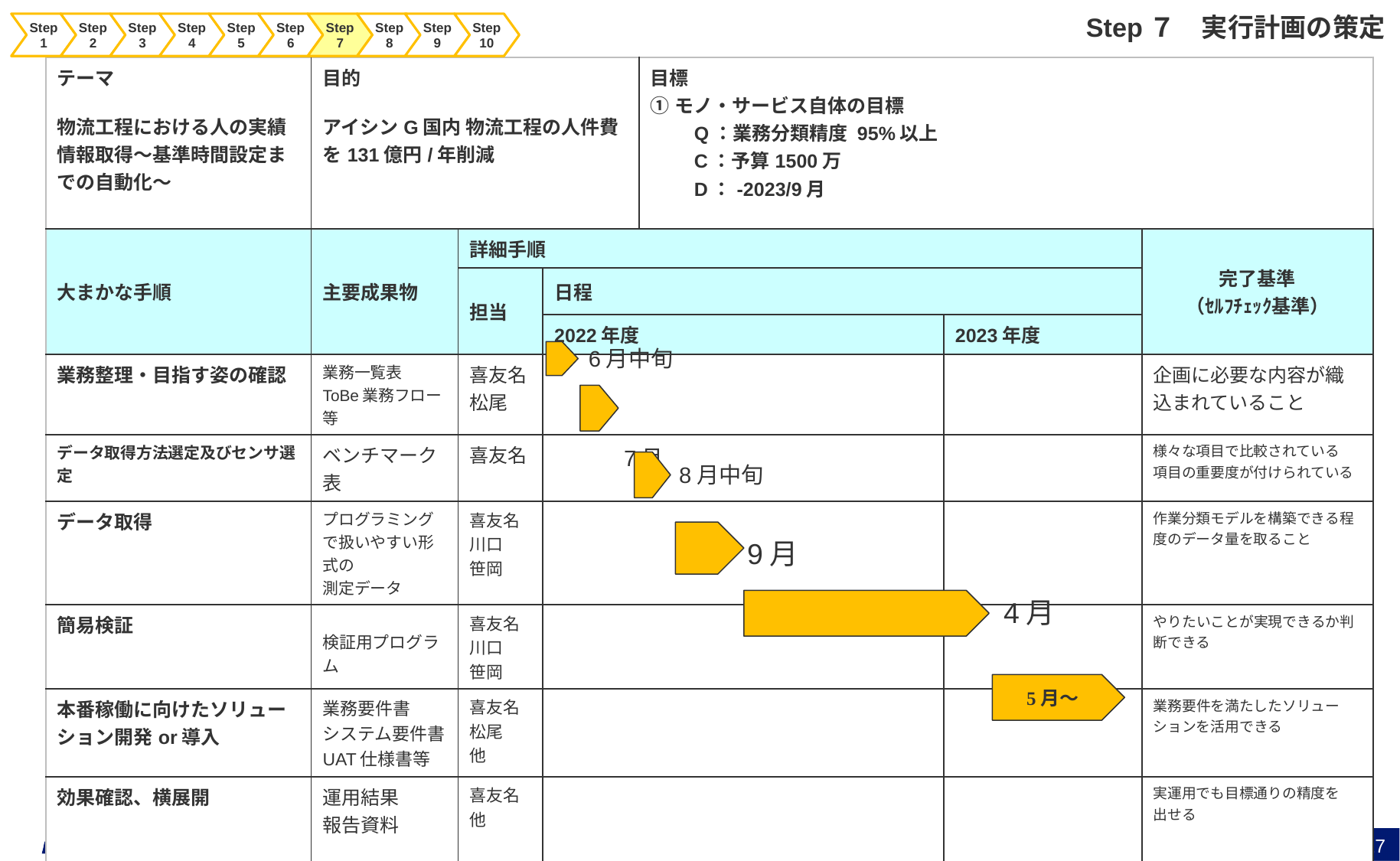

Step７　実行計画の策定
Step1
Step2
Step3
Step4
Step5
Step6
Step7
Step8
Step9
Step10
| テーマ 物流工程における人の実績情報取得～基準時間設定までの自動化～ | 目的 アイシンG国内 物流工程の人件費を131億円/年削減 |  |  | 目標 ①モノ・サービス自体の目標 　　Q：業務分類精度 95%以上 　　C：予算1500万 　　D：-2023/9月 |  |  |  |
| --- | --- | --- | --- | --- | --- | --- | --- |
| 大まかな手順 | 主要成果物 | 詳細手順 |  |  |  |  | 完了基準 （ｾﾙﾌﾁｪｯｸ基準） |
|  |  | 担当 | 日程 |  |  |  |  |
|  |  |  | 2022年度 |  |  | 2023年度 |  |
| 業務整理・目指す姿の確認 | 業務一覧表 ToBe業務フロー等 | 喜友名 松尾 |  |  |  |  | 企画に必要な内容が織込まれていること |
| データ取得方法選定及びセンサ選定 | ベンチマーク表 | 喜友名 | 7月 |  |  |  | 様々な項目で比較されている 項目の重要度が付けられている |
| データ取得 | プログラミングで扱いやすい形式の 測定データ | 喜友名 川口 笹岡 |  |  |  |  | 作業分類モデルを構築できる程度のデータ量を取ること |
| 簡易検証 | 検証用プログラム | 喜友名 川口 笹岡 |  |  |  |  | やりたいことが実現できるか判断できる |
| 本番稼働に向けたソリューション開発or導入 | 業務要件書 システム要件書 UAT仕様書等 | 喜友名 松尾 他 |  |  |  |  | 業務要件を満たしたソリューションを活用できる |
| 効果確認、横展開 | 運用結果 報告資料 | 喜友名 他 |  |  |  |  | 実運用でも目標通りの精度を 出せる |
| 必要なモノ・情報・人の能力 情報：ベンチマーク情報 能力：ビジネス力、データサイエンス力、データエンジニアリング力 |  |  |  |  | リスクと対応（詳細はStep6障害の予測と対策立案シート参照） 作成しているソリューションと同様の特許が見つかり、社内展開ができなくなる ⇒事前リサーチ |  |  |
6月中旬

8月中旬

9月
4月

5月～